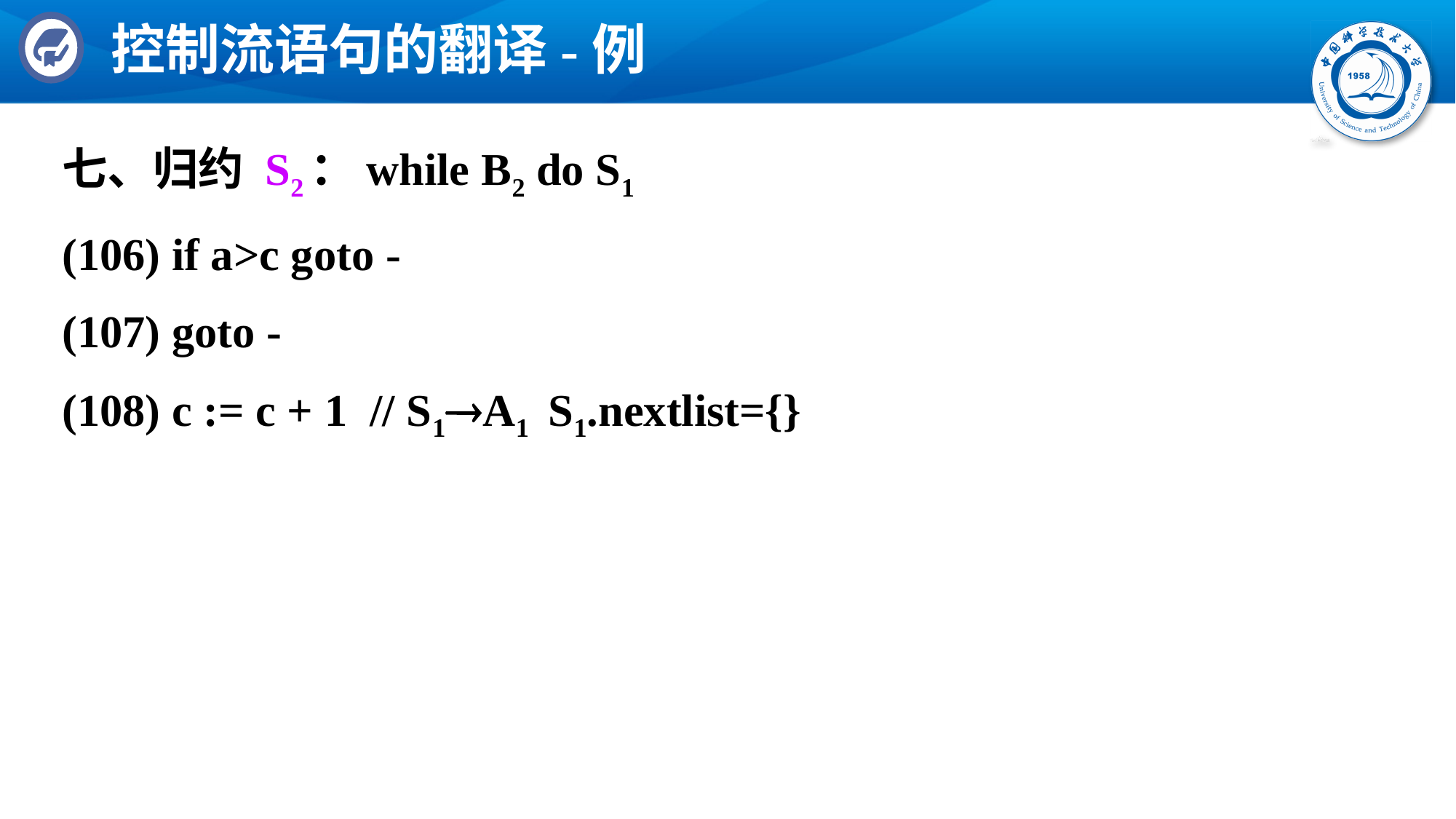

# 控制流语句的翻译-例
七、归约 S2：while B2 do S1
(106) if a>c goto -
(107) goto -
(108) c := c + 1  // S1→A1   S1.nextlist={}
(109) goto 106   // 转至循环入口(106)
S2.nextlist: { 107 } //转至循环外部
此处需要用106回填S1.nextlist，但该list为空